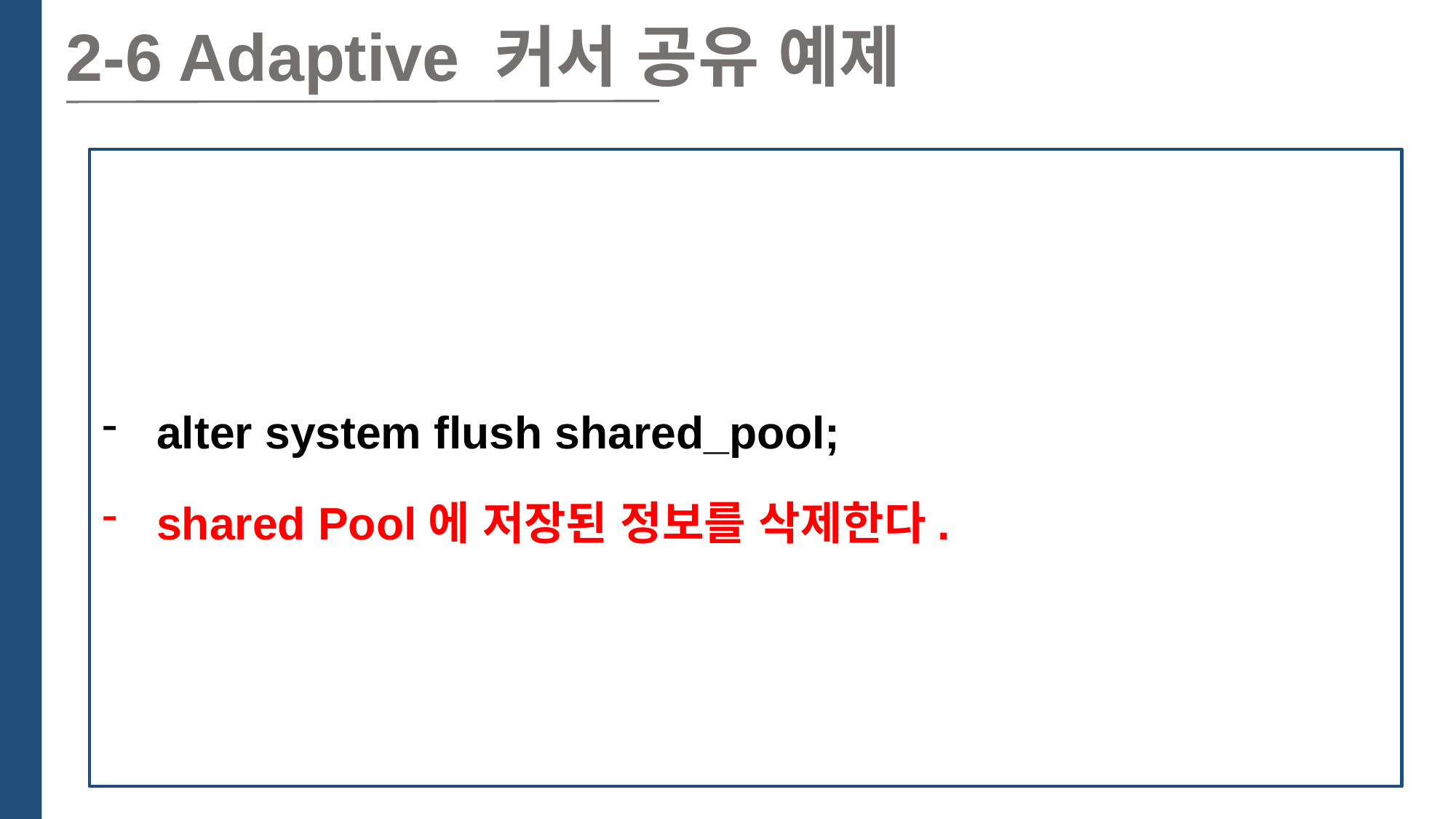

2-6 Adaptive 커서 공유 예제
alter system flush shared_pool;
shared Pool에 저장된 정보를 삭제한다.